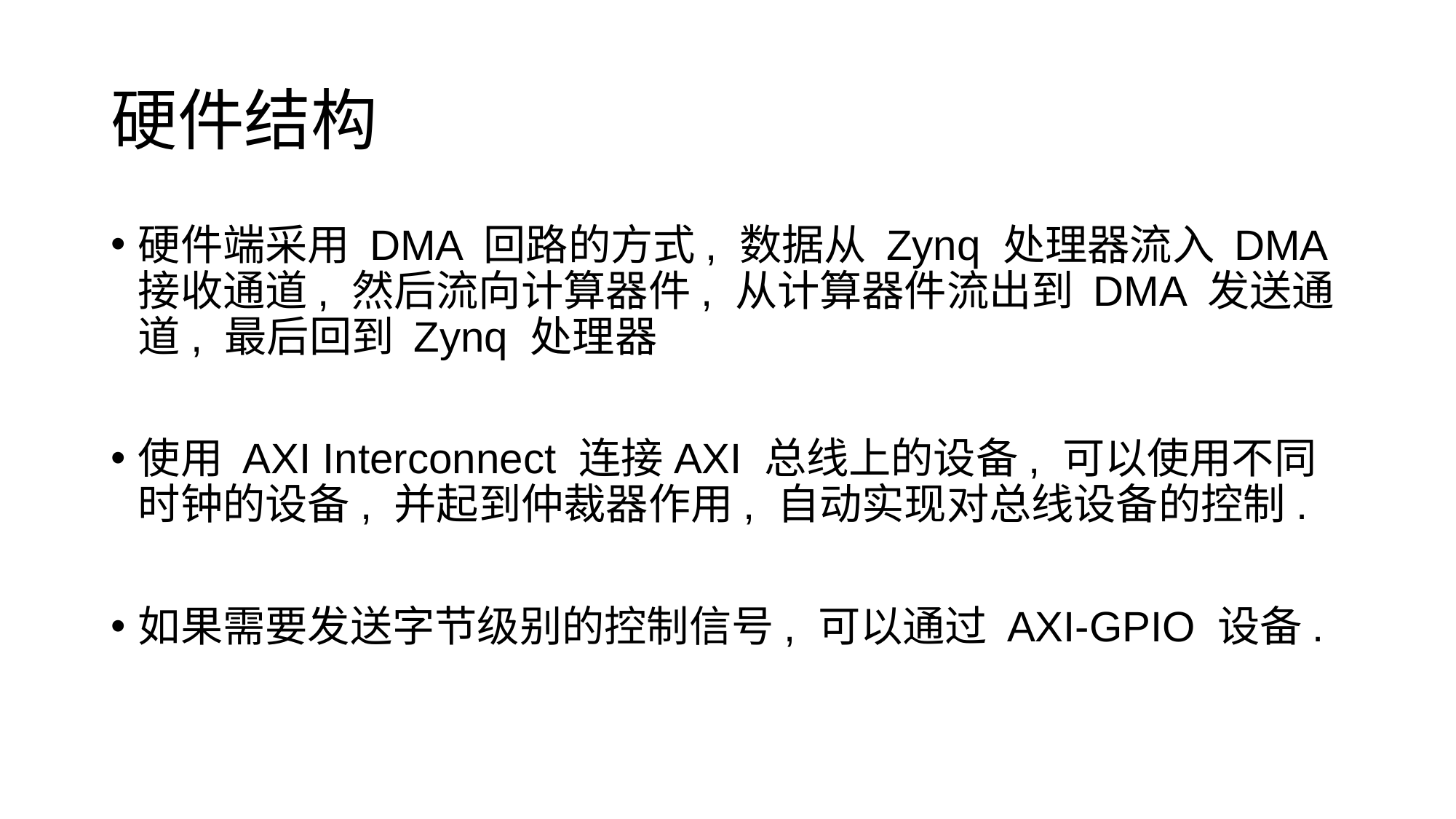

# 硬件结构
硬件端采用 DMA 回路的方式, 数据从 Zynq 处理器流入 DMA 接收通道, 然后流向计算器件, 从计算器件流出到 DMA 发送通道, 最后回到 Zynq 处理器

使用 AXI Interconnect 连接AXI 总线上的设备, 可以使用不同时钟的设备, 并起到仲裁器作用, 自动实现对总线设备的控制.

如果需要发送字节级别的控制信号, 可以通过 AXI-GPIO 设备.